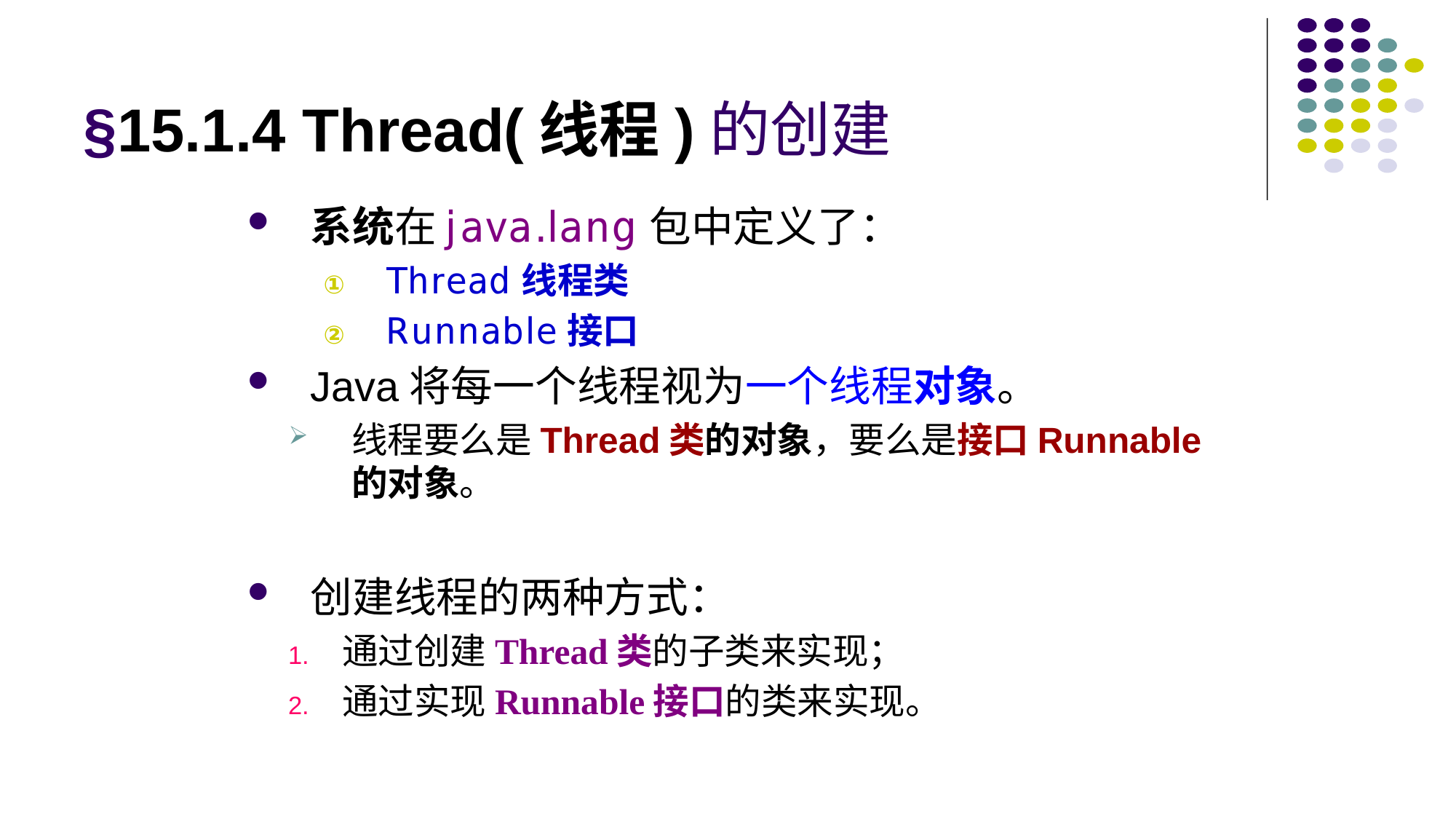

# §15.1.4 Thread(线程)的创建
系统在java.lang包中定义了：
Thread线程类
Runnable接口
Java将每一个线程视为一个线程对象。
线程要么是Thread类的对象，要么是接口Runnable的对象。

创建线程的两种方式：
通过创建Thread类的子类来实现；
通过实现Runnable接口的类来实现。

23